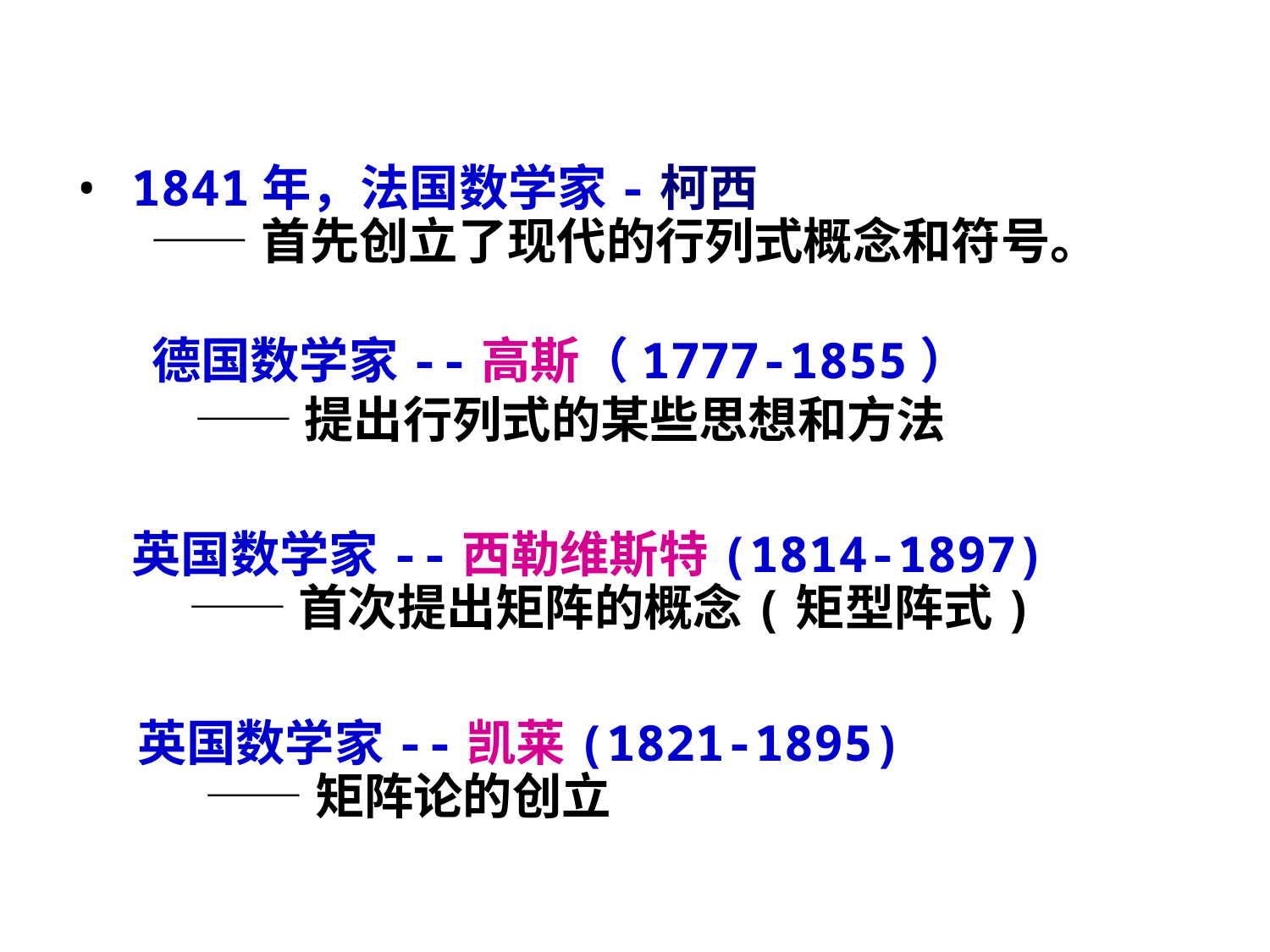

• 1841年，法国数学家-柯西
       ——首先创立了现代的行列式概念和符号。
   德国数学家--高斯（1777-1855）
        ——提出行列式的某些思想和方法

英国数学家--西勒维斯特(1814-1897)
     ——首次提出矩阵的概念(矩型阵式)

英国数学家--凯莱(1821-1895)
      ——矩阵论的创立